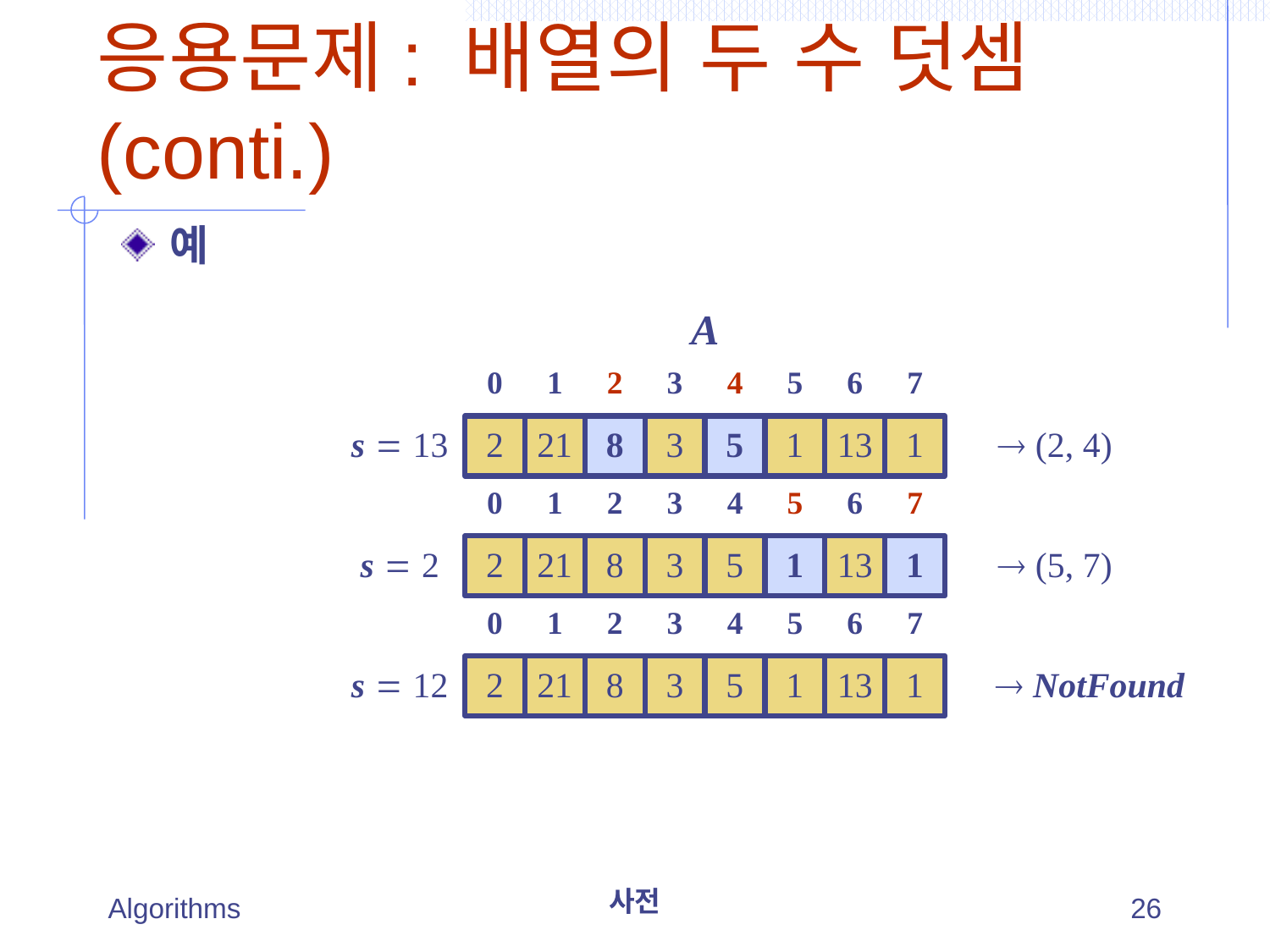

# 응용문제: 배열의 두 수 덧셈 (conti.)
예
A
0
1
2
3
4
5
6
7
s = 13
2
21
8
3
5
1
13
1
→ (2, 4)
0
1
2
3
4
5
6
7
s = 2
2
21
8
3
5
1
13
1
→ (5, 7)
0
1
2
3
4
5
6
7
s = 12
2
21
8
3
5
1
13
1
→ NotFound
Algorithms
사전
26